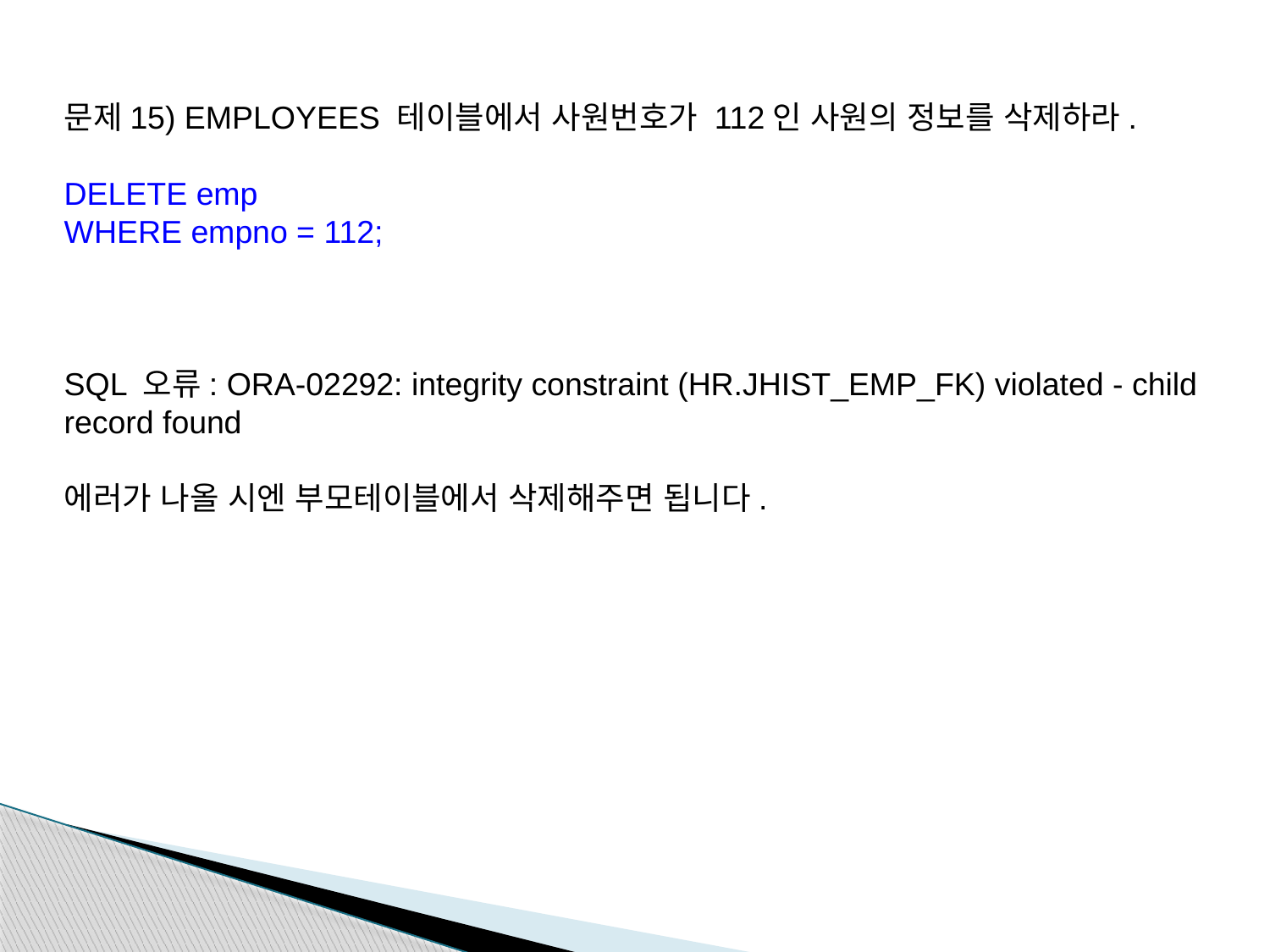

문제15) EMPLOYEES 테이블에서 사원번호가 112인 사원의 정보를 삭제하라.

DELETE emp
WHERE empno = 112;

SQL 오류: ORA-02292: integrity constraint (HR.JHIST_EMP_FK) violated - child record found

에러가 나올 시엔 부모테이블에서 삭제해주면 됩니다.